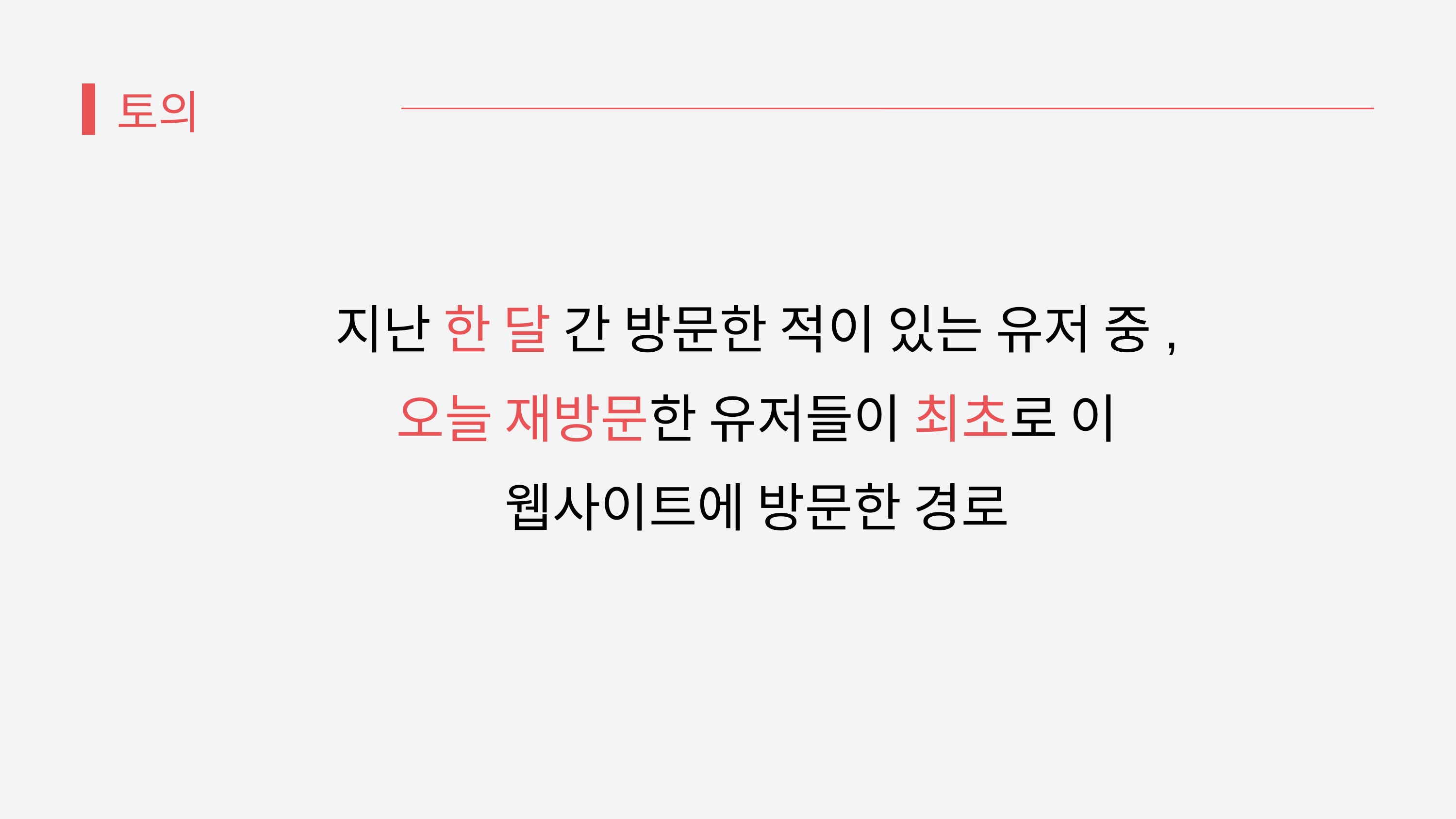

토의

지난 한 달 간 방문한 적이 있는 유저 중, 오늘 재방문한 유저들이 최초로 이 웹사이트에 방문한 경로